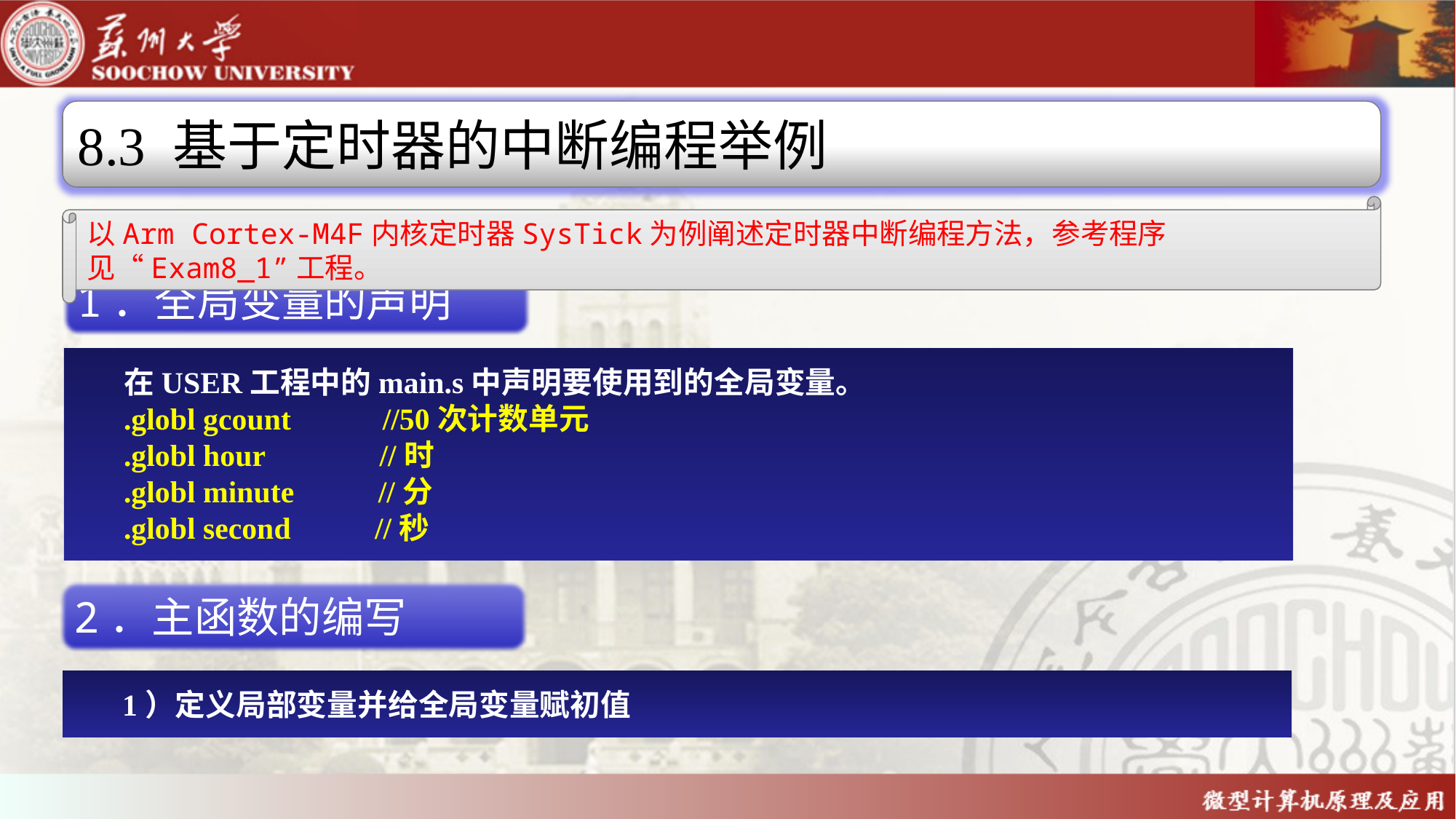

8.3 基于定时器的中断编程举例
以Arm Cortex-M4F内核定时器SysTick为例阐述定时器中断编程方法，参考程序见“Exam8_1”工程。
1．全局变量的声明
在USER工程中的main.s中声明要使用到的全局变量。
.globl gcount            //50次计数单元
.globl hour               //时
.globl minute           //分
.globl second           //秒
2．主函数的编写
1）定义局部变量并给全局变量赋初值